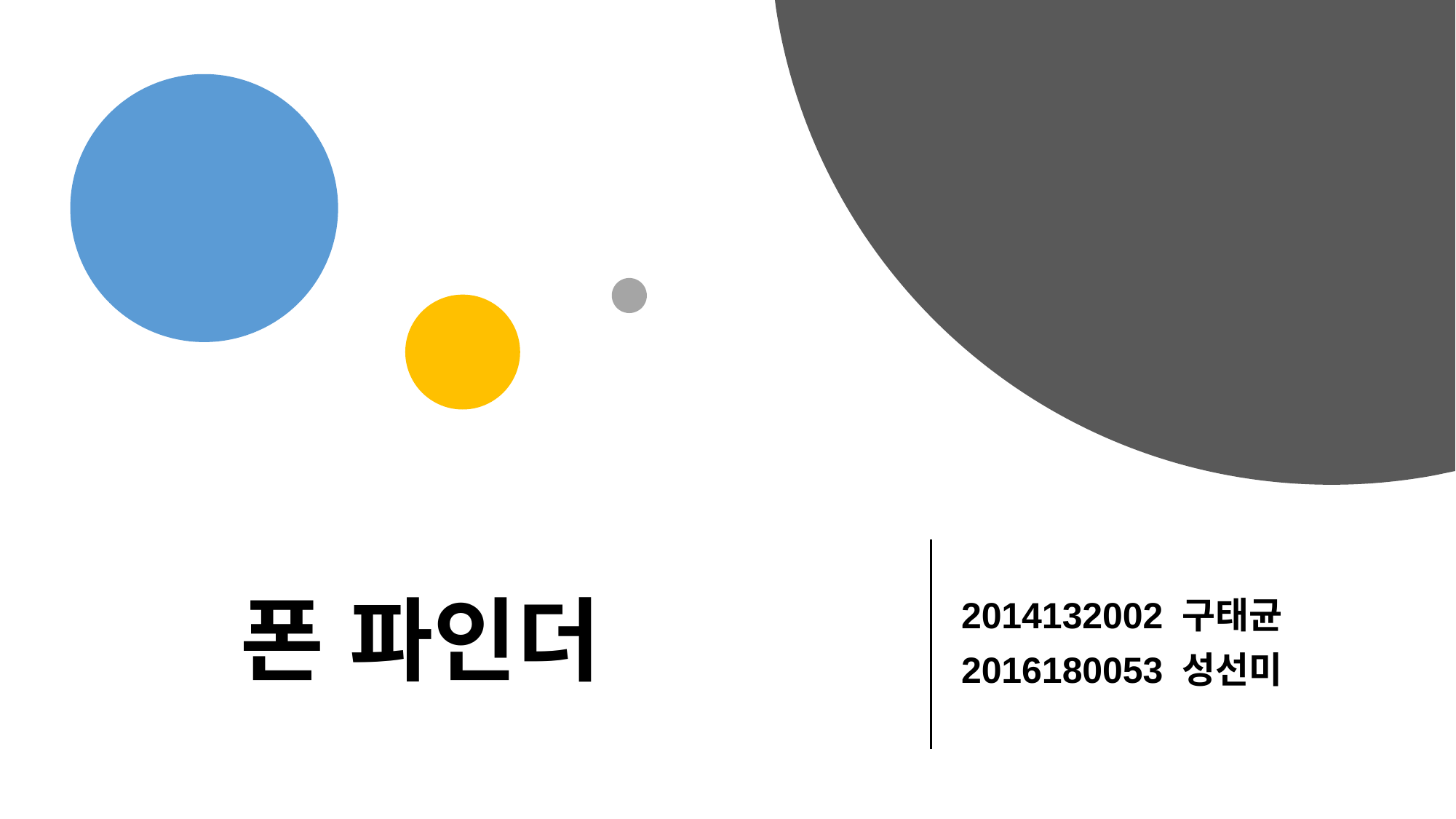

# 폰 파인더
2014132002 구태균
2016180053 성선미